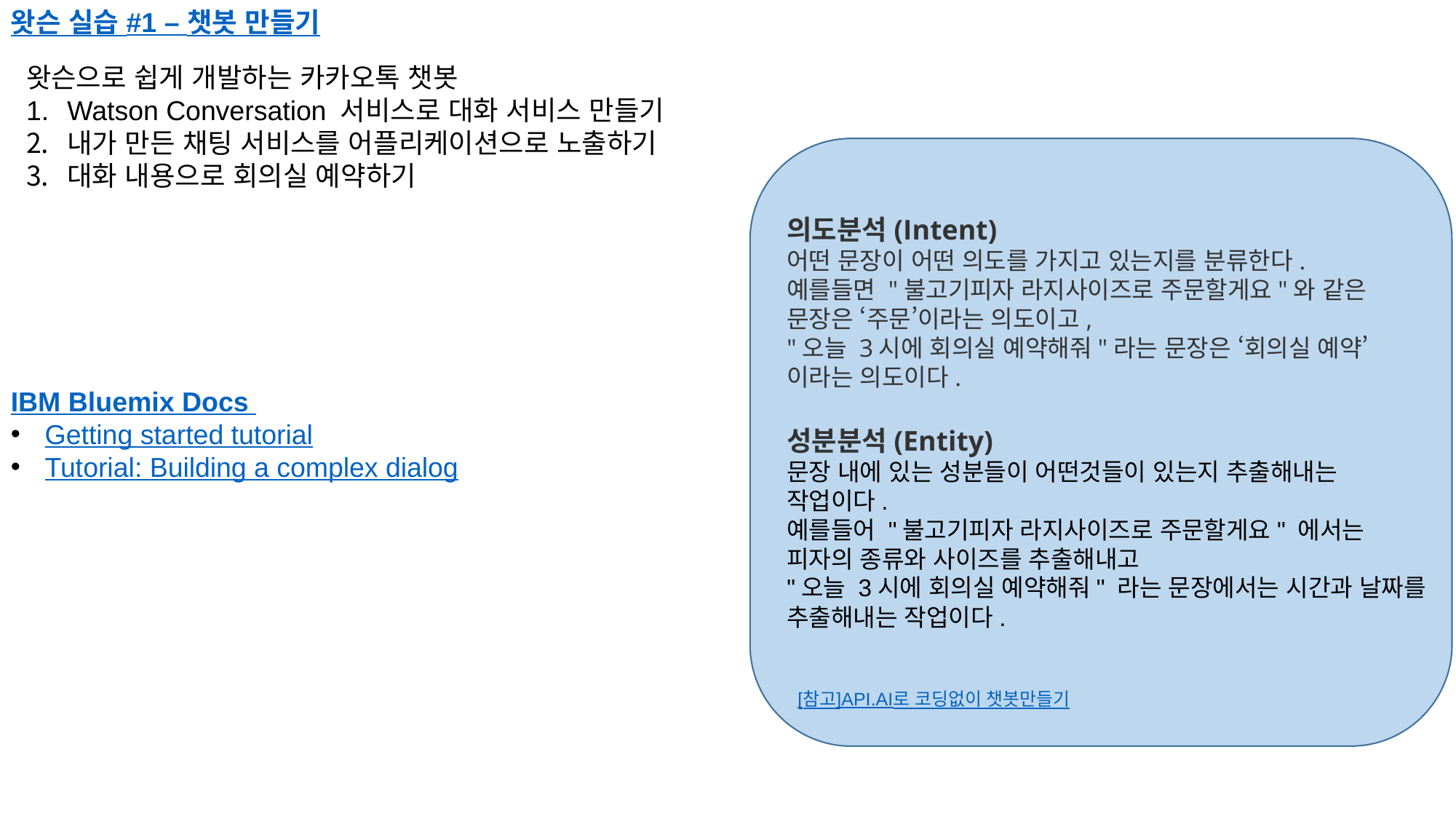

왓슨 실습 #1 – 챗봇 만들기

왓슨으로 쉽게 개발하는 카카오톡 챗봇
Watson Conversation 서비스로 대화 서비스 만들기
내가 만든 채팅 서비스를 어플리케이션으로 노출하기
대화 내용으로 회의실 예약하기

의도분석(Intent)
어떤 문장이 어떤 의도를 가지고 있는지를 분류한다.
예를들면 "불고기피자 라지사이즈로 주문할게요"와 같은 문장은 ‘주문’이라는 의도이고,
"오늘 3시에 회의실 예약해줘"라는 문장은 ‘회의실 예약’이라는 의도이다.

성분분석(Entity)
문장 내에 있는 성분들이 어떤것들이 있는지 추출해내는 작업이다.
예를들어 "불고기피자 라지사이즈로 주문할게요" 에서는 피자의 종류와 사이즈를 추출해내고
"오늘 3시에 회의실 예약해줘" 라는 문장에서는 시간과 날짜를 추출해내는 작업이다.
IBM Bluemix Docs
Getting started tutorial
Tutorial: Building a complex dialog
[참고]API.AI로 코딩없이 챗봇만들기